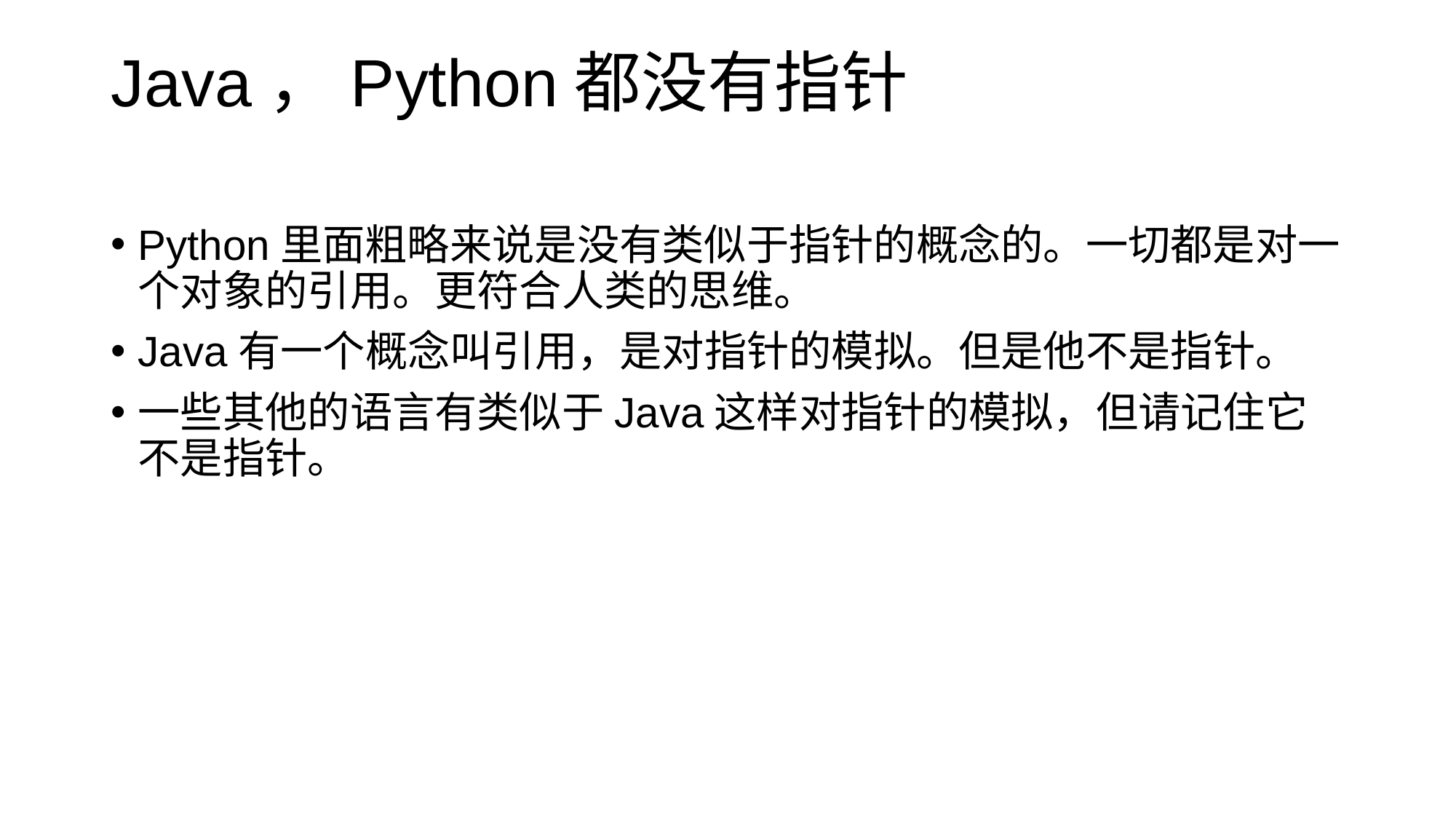

# Java，Python都没有指针
Python里面粗略来说是没有类似于指针的概念的。一切都是对一个对象的引用。更符合人类的思维。
Java有一个概念叫引用，是对指针的模拟。但是他不是指针。
一些其他的语言有类似于Java这样对指针的模拟，但请记住它不是指针。